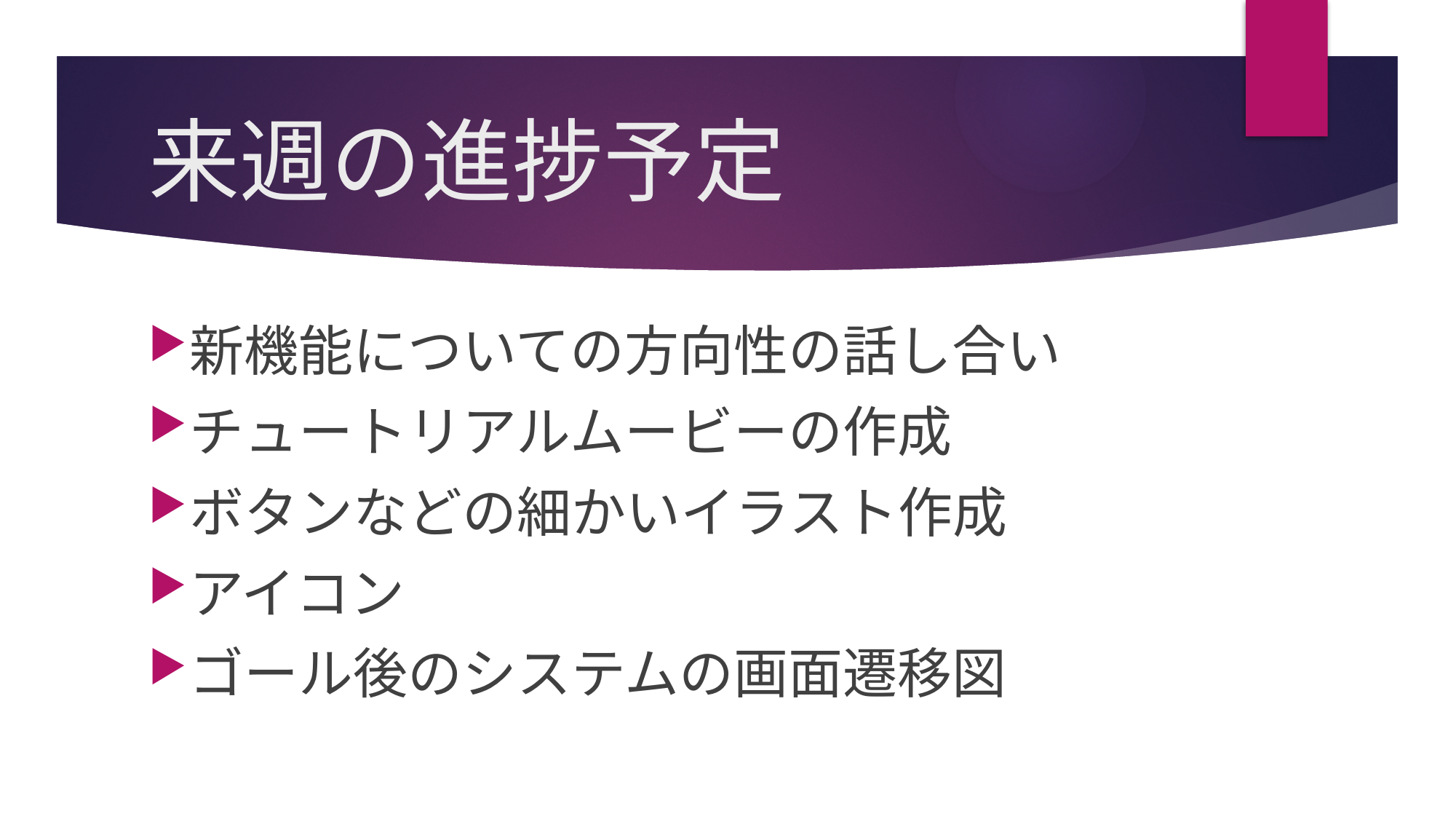

# 来週の進捗予定
新機能についての方向性の話し合い
チュートリアルムービーの作成
ボタンなどの細かいイラスト作成
アイコン
ゴール後のシステムの画面遷移図